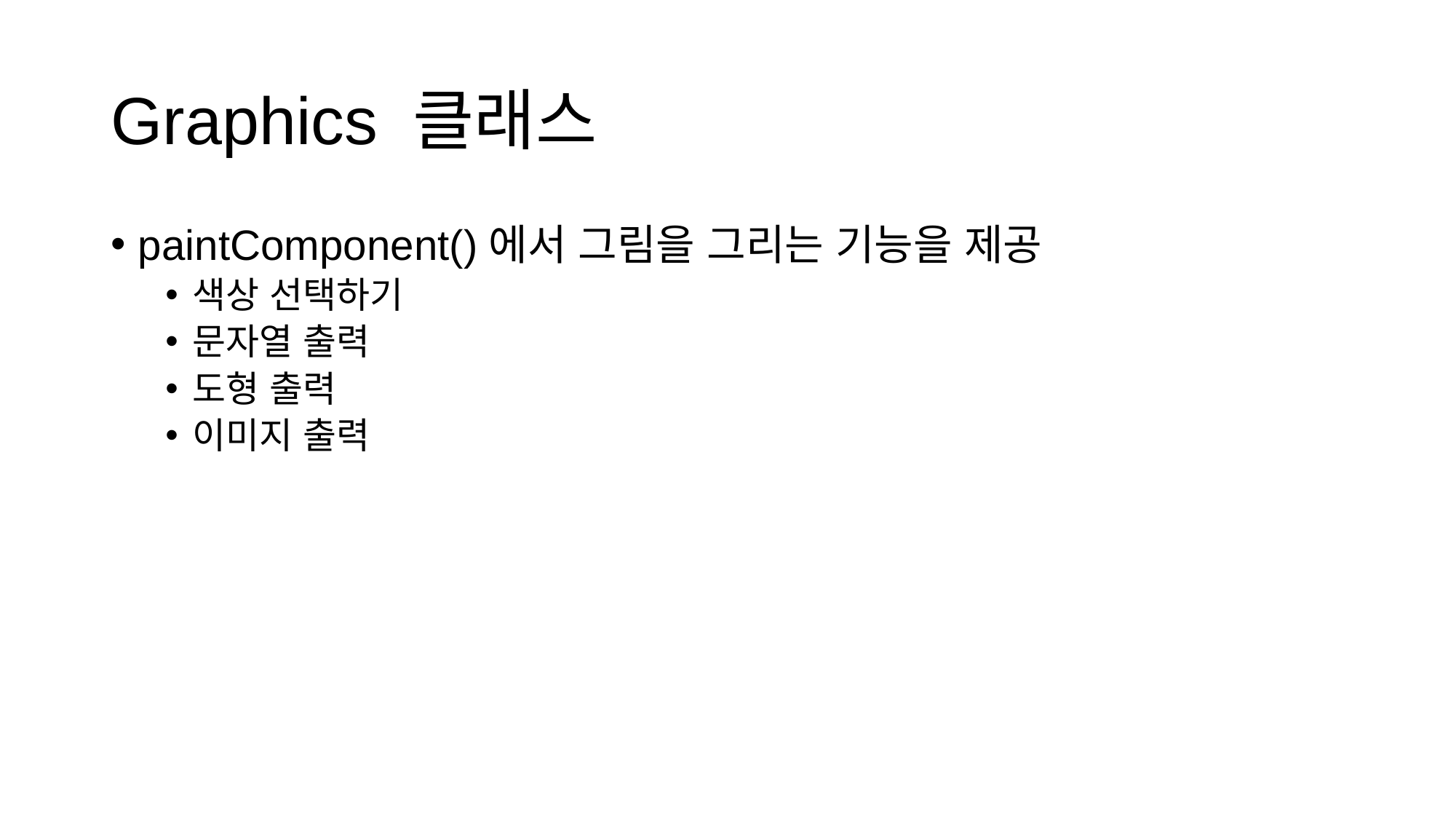

# Graphics 클래스
paintComponent()에서 그림을 그리는 기능을 제공
색상 선택하기
문자열 출력
도형 출력
이미지 출력